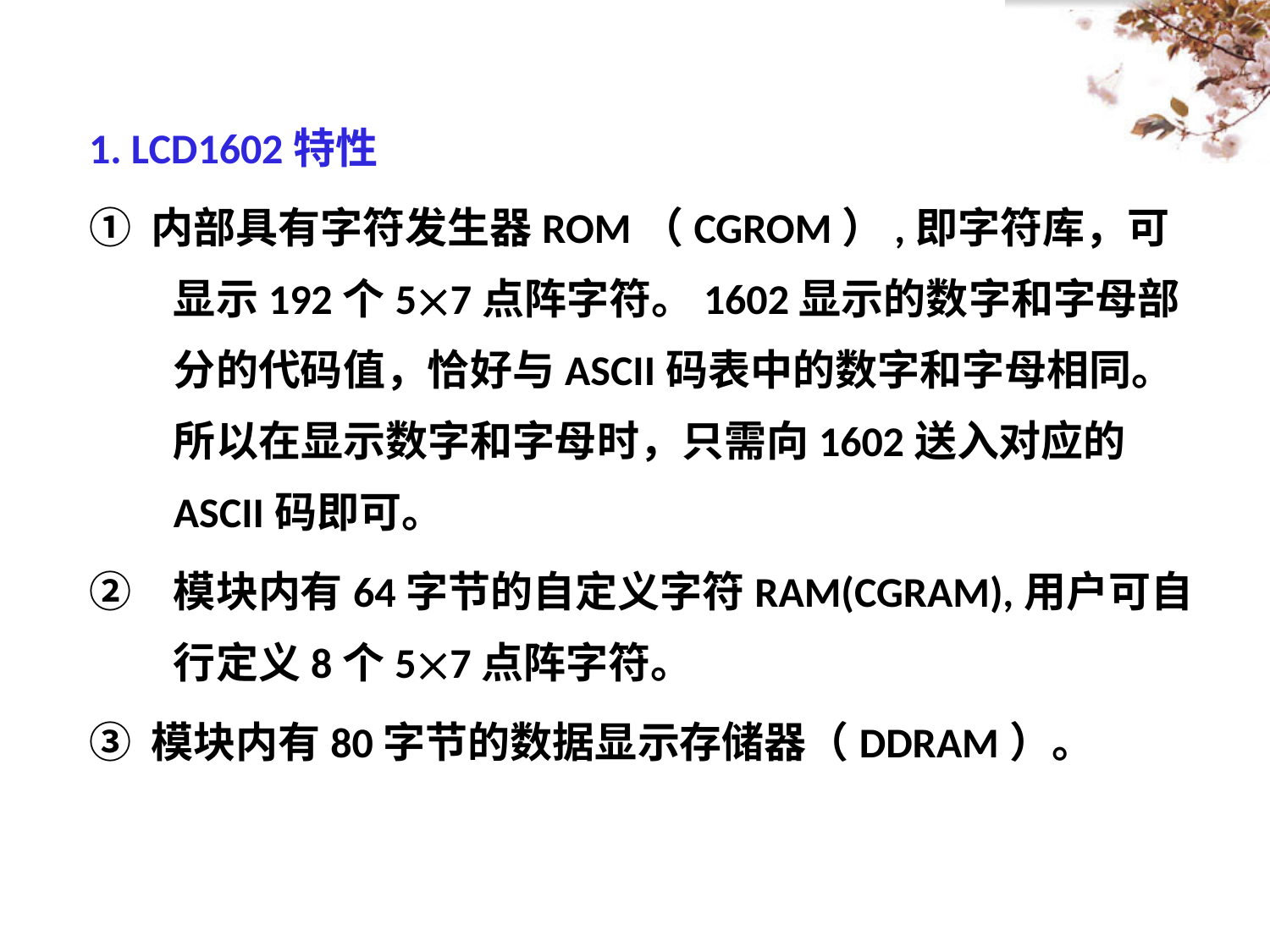

1. LCD1602特性
① 内部具有字符发生器ROM（CGROM）,即字符库，可显示192个5×7点阵字符。1602显示的数字和字母部分的代码值，恰好与ASCII码表中的数字和字母相同。所以在显示数字和字母时，只需向1602送入对应的ASCII码即可。
②	模块内有64字节的自定义字符RAM(CGRAM),用户可自行定义8个5×7点阵字符。
③ 模块内有80字节的数据显示存储器（DDRAM）。